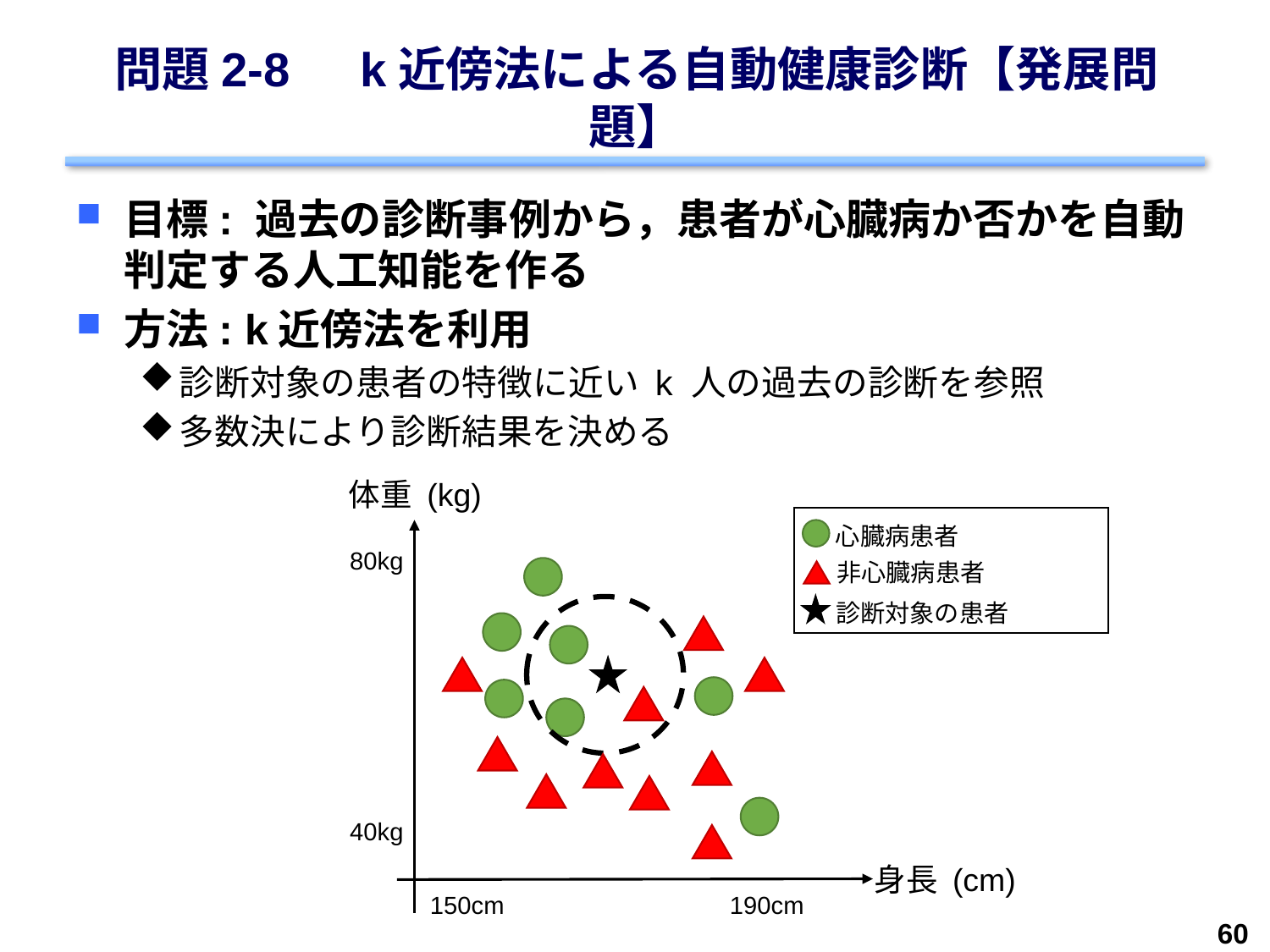

# 問題2-8　k近傍法による自動健康診断【発展問題】
目標: 過去の診断事例から，患者が心臓病か否かを自動判定する人工知能を作る
方法: k近傍法を利用
診断対象の患者の特徴に近い k 人の過去の診断を参照
多数決により診断結果を決める
体重 (kg)

心臓病患者

80kg
非心臓病患者

診断対象の患者

40kg

身長 (cm)
150cm
190cm
60